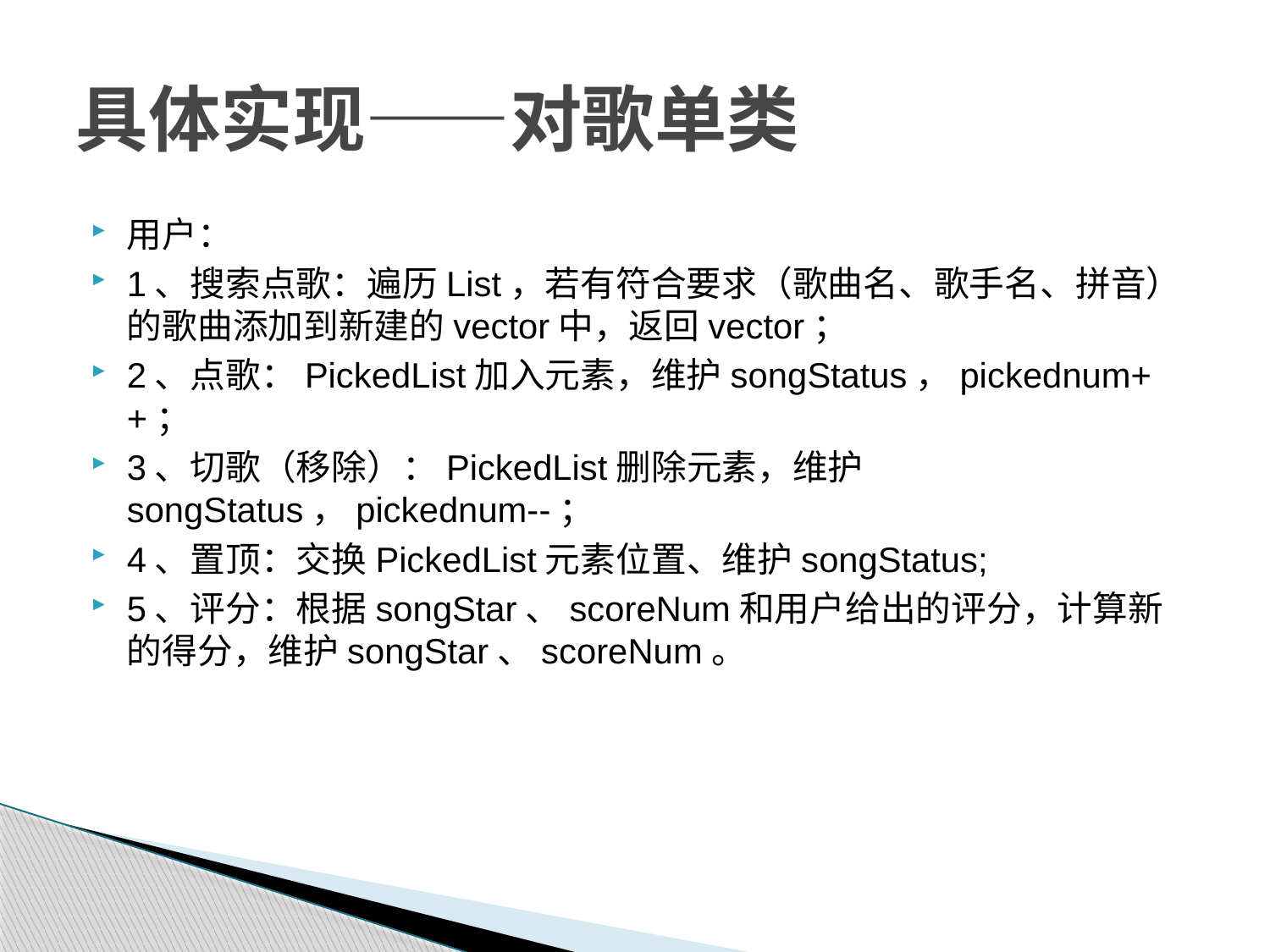

# 具体实现——对歌单类
用户：
1、搜索点歌：遍历List，若有符合要求（歌曲名、歌手名、拼音）的歌曲添加到新建的vector中，返回vector；
2、点歌：PickedList加入元素，维护songStatus，pickednum++；
3、切歌（移除）：PickedList删除元素，维护songStatus，pickednum--；
4、置顶：交换PickedList元素位置、维护songStatus;
5、评分：根据songStar、scoreNum和用户给出的评分，计算新的得分，维护songStar、scoreNum。